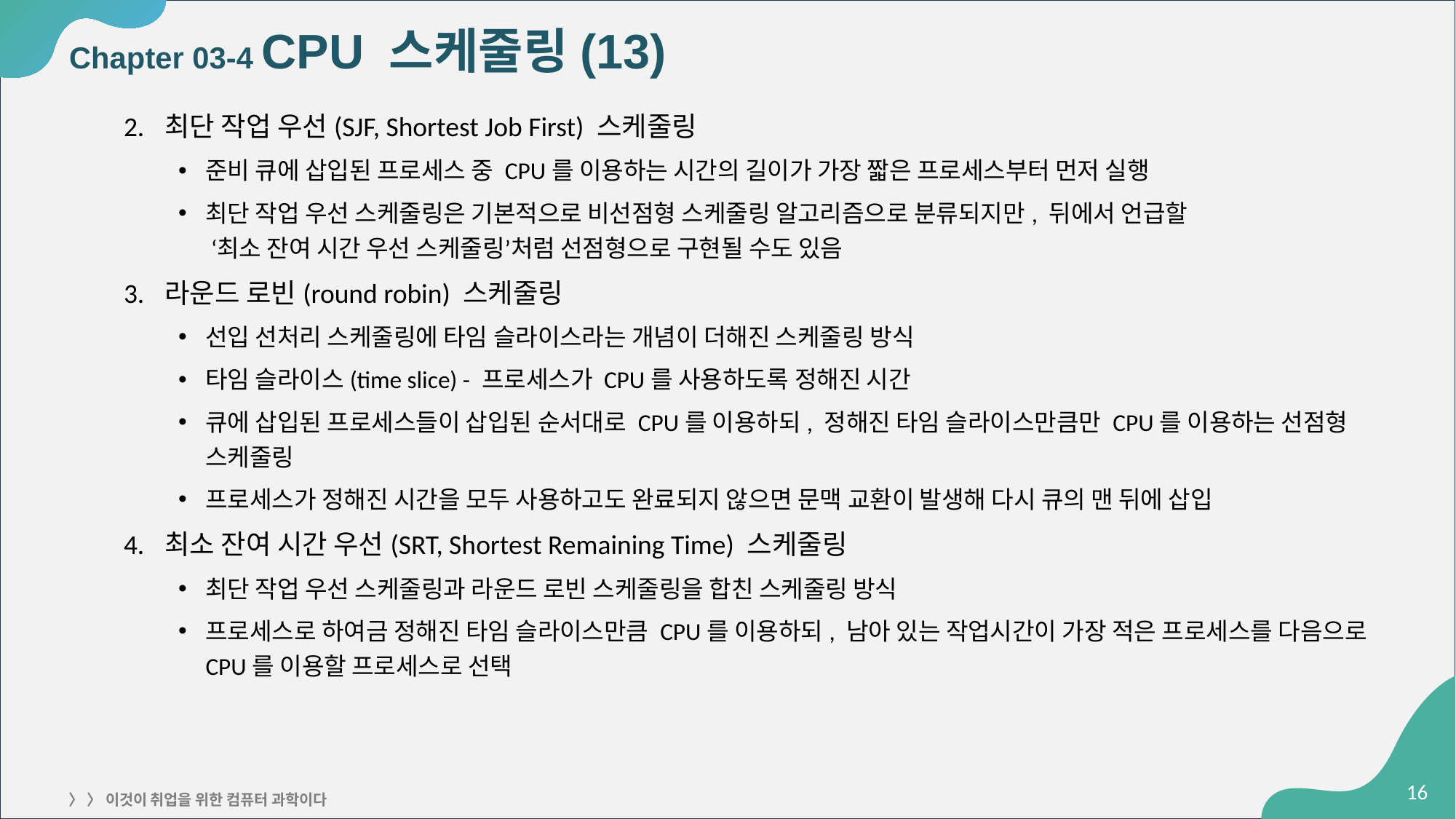

# Chapter 03-4 CPU 스케줄링(13)
최단 작업 우선(SJF, Shortest Job First) 스케줄링
준비 큐에 삽입된 프로세스 중 CPU를 이용하는 시간의 길이가 가장 짧은 프로세스부터 먼저 실행
최단 작업 우선 스케줄링은 기본적으로 비선점형 스케줄링 알고리즘으로 분류되지만, 뒤에서 언급할
 ‘최소 잔여 시간 우선 스케줄링’처럼 선점형으로 구현될 수도 있음
라운드 로빈(round robin) 스케줄링
선입 선처리 스케줄링에 타임 슬라이스라는 개념이 더해진 스케줄링 방식
타임 슬라이스(time slice) - 프로세스가 CPU를 사용하도록 정해진 시간
큐에 삽입된 프로세스들이 삽입된 순서대로 CPU를 이용하되, 정해진 타임 슬라이스만큼만 CPU를 이용하는 선점형 스케줄링
프로세스가 정해진 시간을 모두 사용하고도 완료되지 않으면 문맥 교환이 발생해 다시 큐의 맨 뒤에 삽입
최소 잔여 시간 우선(SRT, Shortest Remaining Time) 스케줄링
최단 작업 우선 스케줄링과 라운드 로빈 스케줄링을 합친 스케줄링 방식
프로세스로 하여금 정해진 타임 슬라이스만큼 CPU를 이용하되, 남아 있는 작업시간이 가장 적은 프로세스를 다음으로 CPU를 이용할 프로세스로 선택
16
〉 〉 이것이 취업을 위한 컴퓨터 과학이다